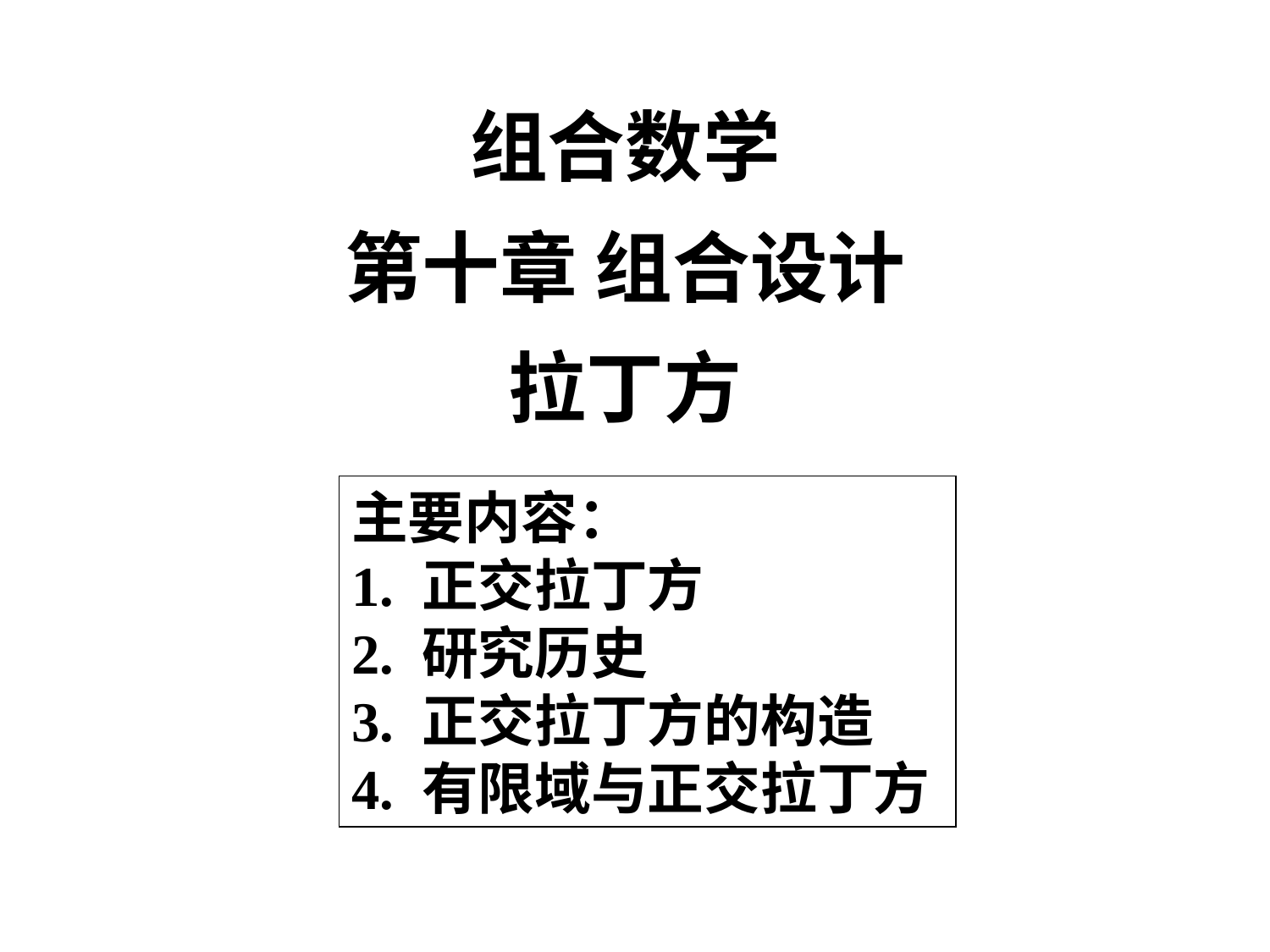

# 组合数学 第十章 组合设计 拉丁方
主要内容：
1. 正交拉丁方
2. 研究历史
3. 正交拉丁方的构造
4. 有限域与正交拉丁方